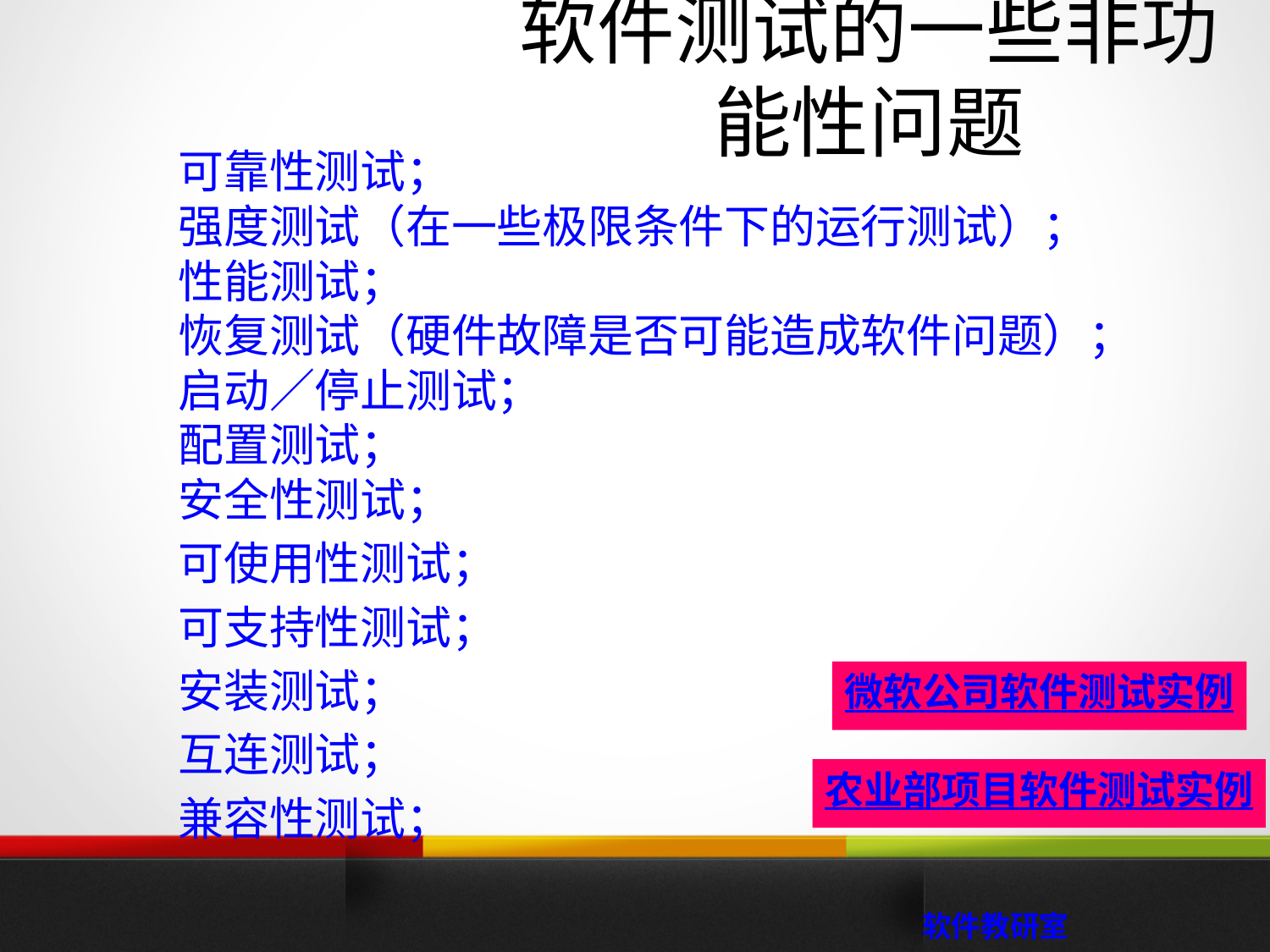

# 软件测试的一些非功能性问题
可靠性测试；
强度测试（在一些极限条件下的运行测试）；
性能测试；
恢复测试（硬件故障是否可能造成软件问题）；
启动／停止测试；
配置测试；
安全性测试；
可使用性测试；
可支持性测试；
安装测试；
互连测试；
兼容性测试；
微软公司软件测试实例
农业部项目软件测试实例
                                     软件教研室